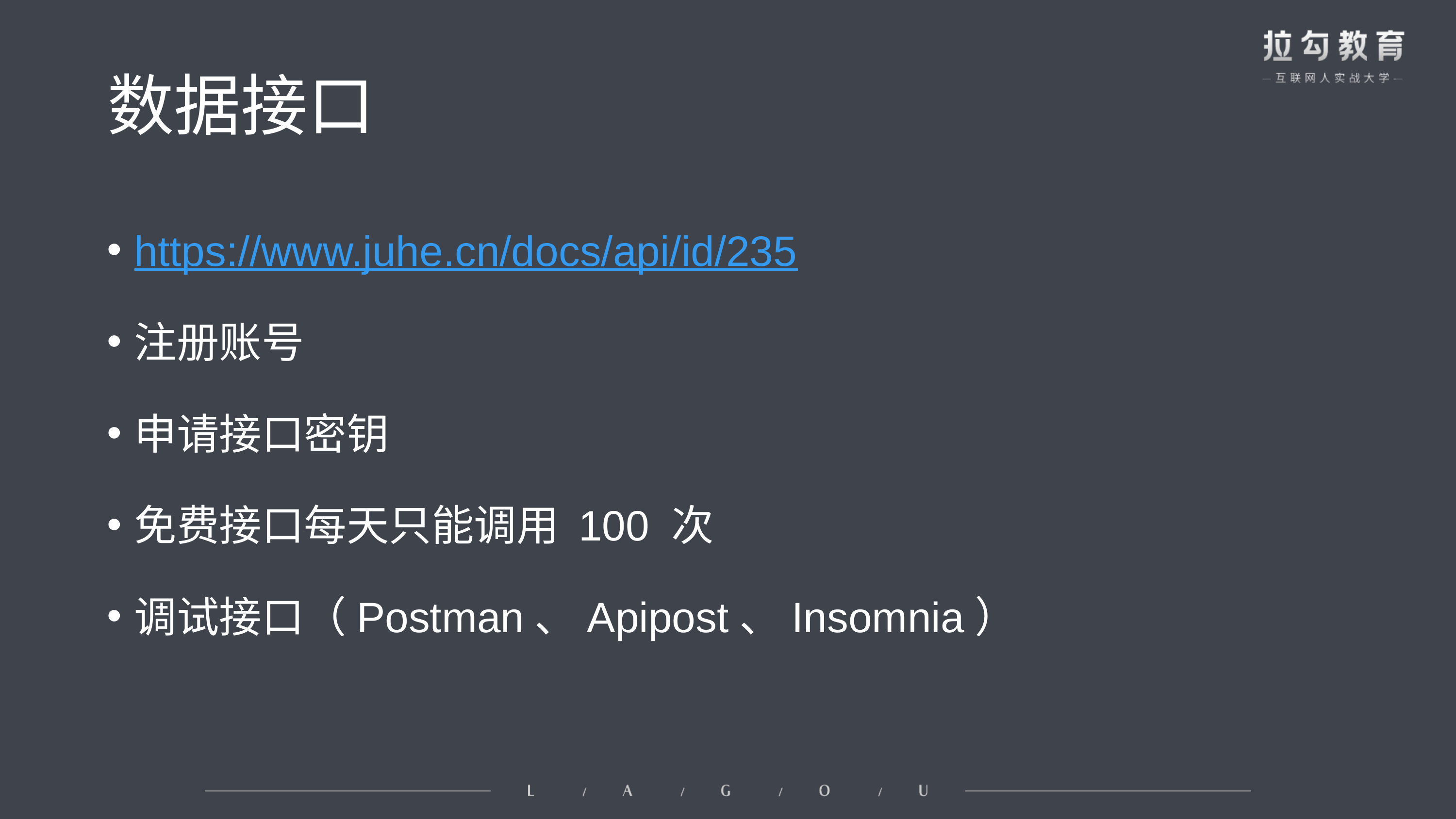

# 数据接口
https://www.juhe.cn/docs/api/id/235
注册账号
申请接口密钥
免费接口每天只能调用 100 次
调试接口（Postman、Apipost、Insomnia）